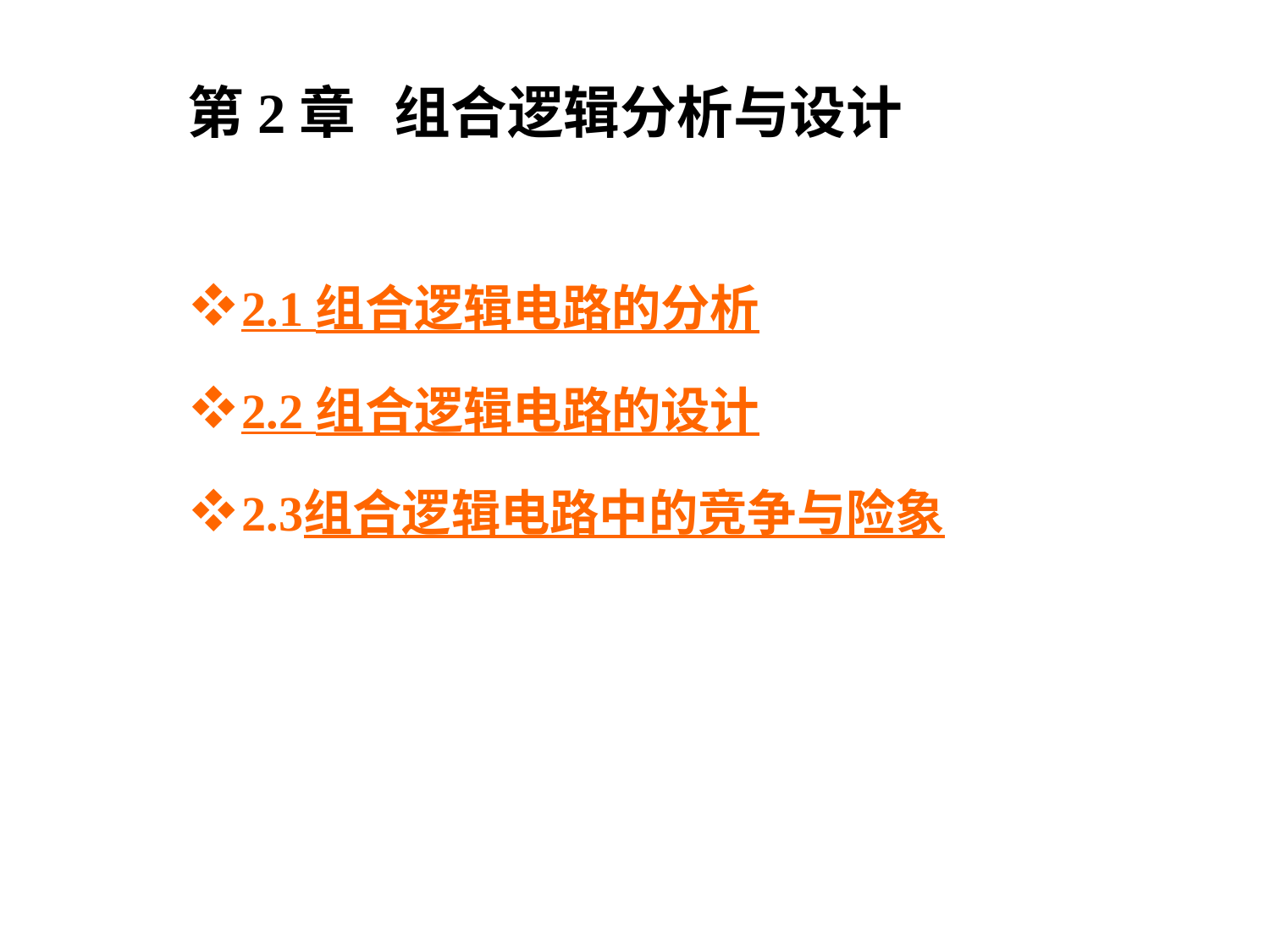

# 第2章   组合逻辑分析与设计

2.1 组合逻辑电路的分析
2.2 组合逻辑电路的设计
2.3组合逻辑电路中的竞争与险象